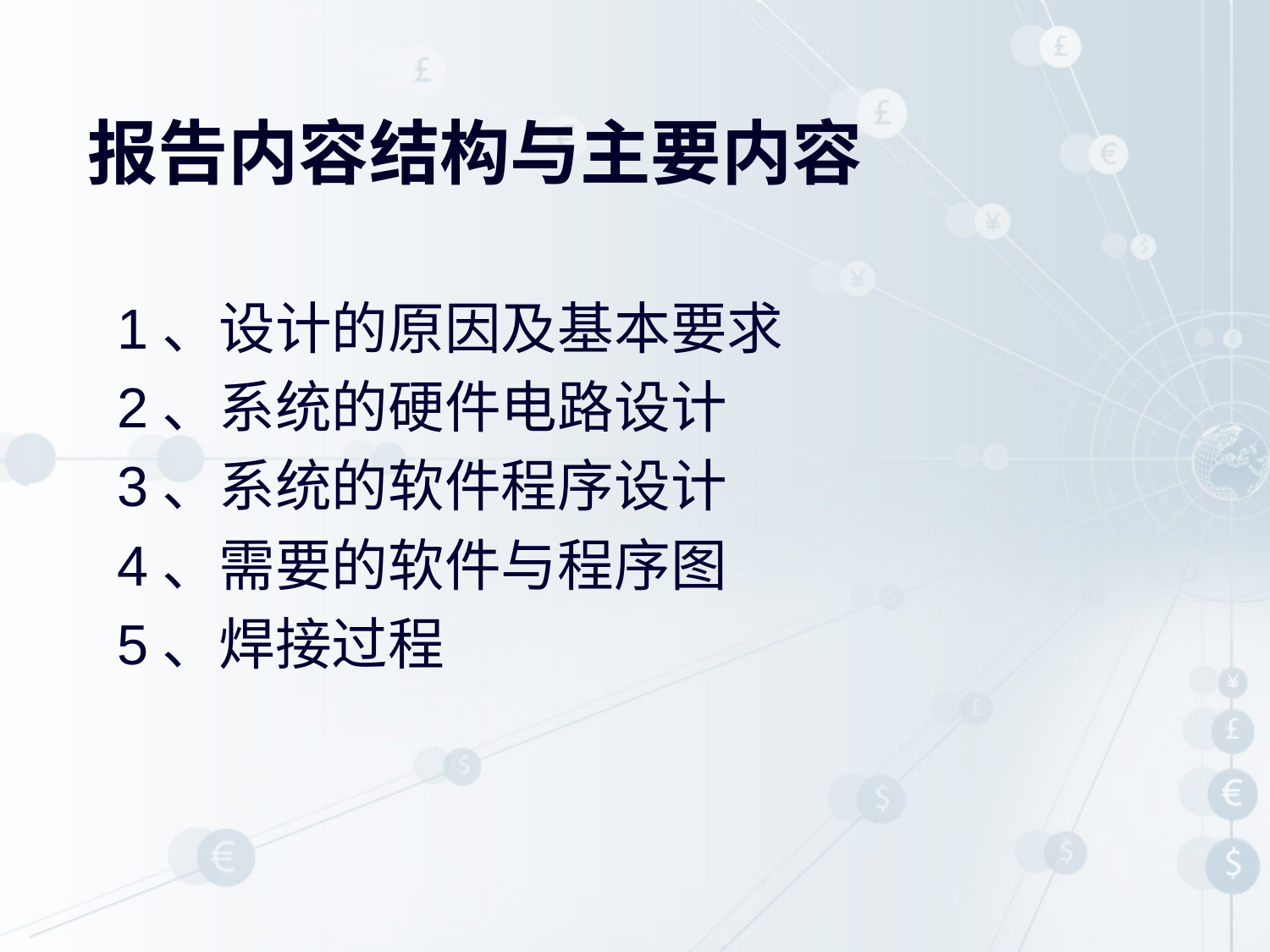

# 报告内容结构与主要内容
1、设计的原因及基本要求
2、系统的硬件电路设计
3、系统的软件程序设计
4、需要的软件与程序图
5、焊接过程